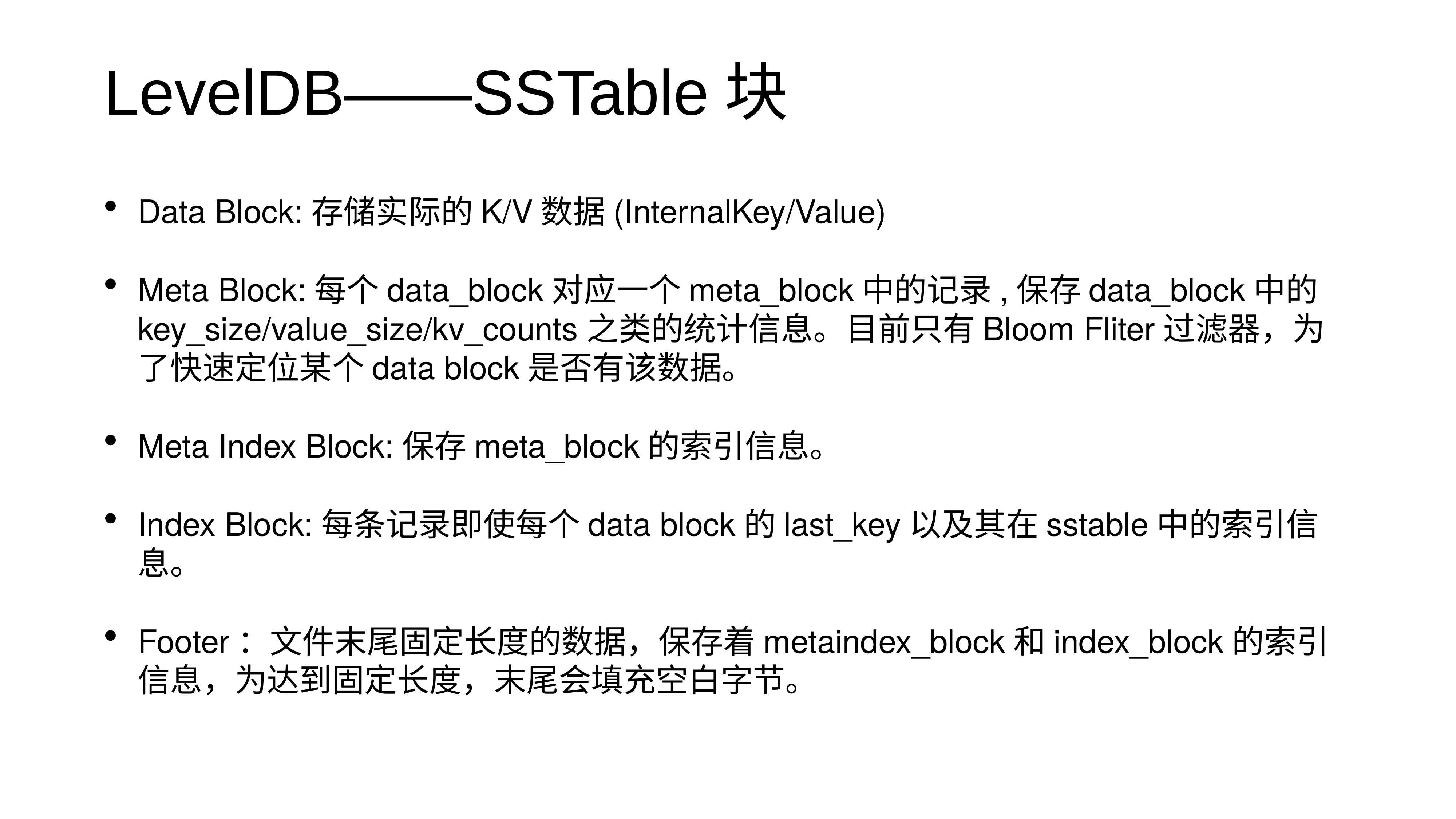

# LevelDB——SSTable块
Data Block:存储实际的K/V数据(InternalKey/Value)
Meta Block:每个data_block对应一个meta_block中的记录,保存data_block中的key_size/value_size/kv_counts之类的统计信息。目前只有Bloom Fliter过滤器，为了快速定位某个data block是否有该数据。
Meta Index Block:保存meta_block的索引信息。
Index Block:每条记录即使每个data block的last_key以及其在sstable中的索引信息。
Footer：文件末尾固定长度的数据，保存着metaindex_block和index_block的索引信息，为达到固定长度，末尾会填充空白字节。